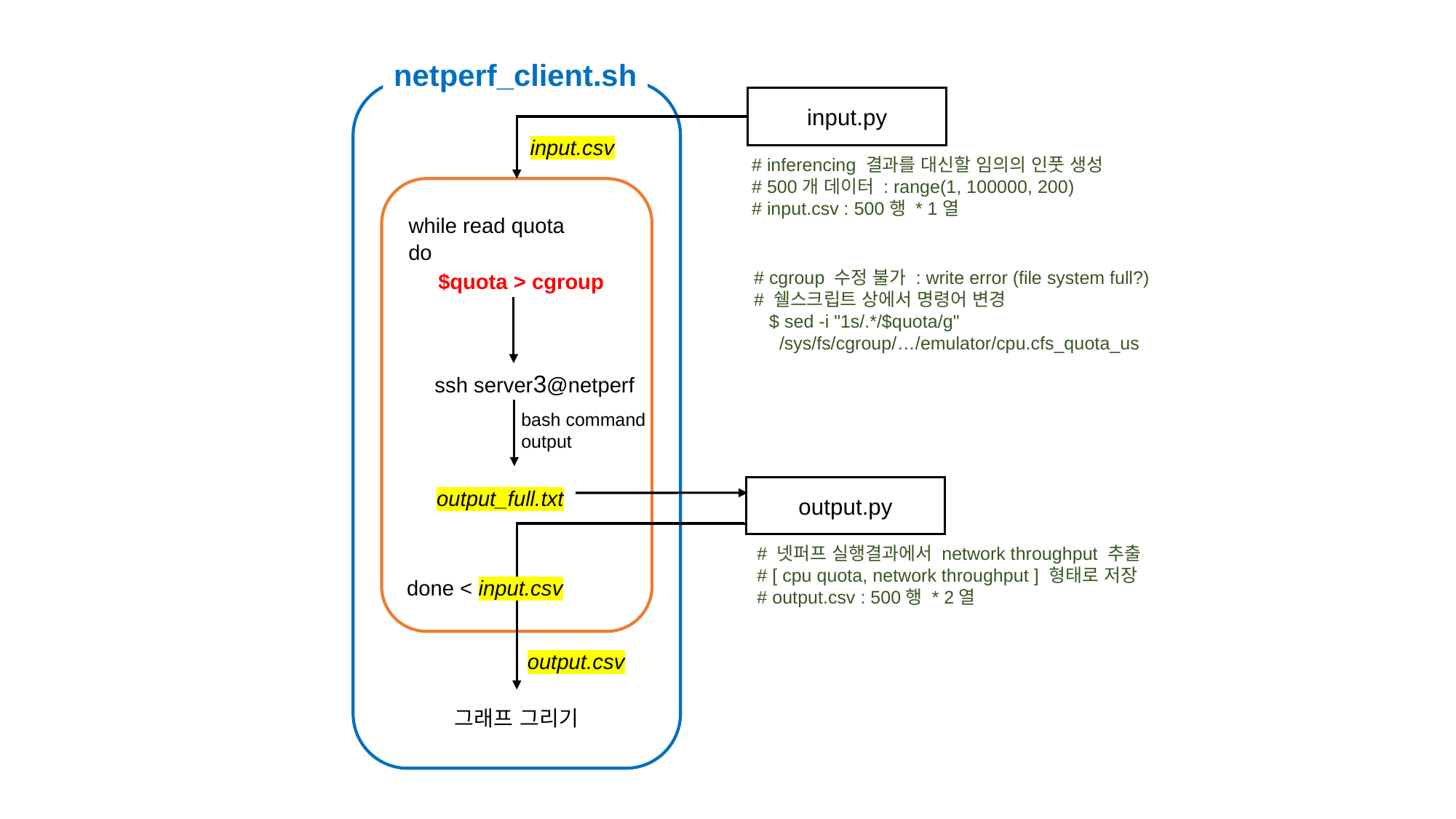

netperf_client.sh

input.py
input.csv
# inferencing 결과를 대신할 임의의 인풋 생성
# 500개 데이터 : range(1, 100000, 200)
# input.csv : 500행 * 1열

while read quota
do
# cgroup 수정 불가 : write error (file system full?)
# 쉘스크립트 상에서 명령어 변경
   $ sed -i "1s/.*/$quota/g"
     /sys/fs/cgroup/…/emulator/cpu.cfs_quota_us

$quota > cgroup
ssh server3@netperf
bash command
output
output.py
output_full.txt
# 넷퍼프 실행결과에서 network throughput 추출
# [ cpu quota, network throughput ] 형태로 저장
# output.csv : 500행 * 2열
done < input.csv
output.csv
그래프 그리기